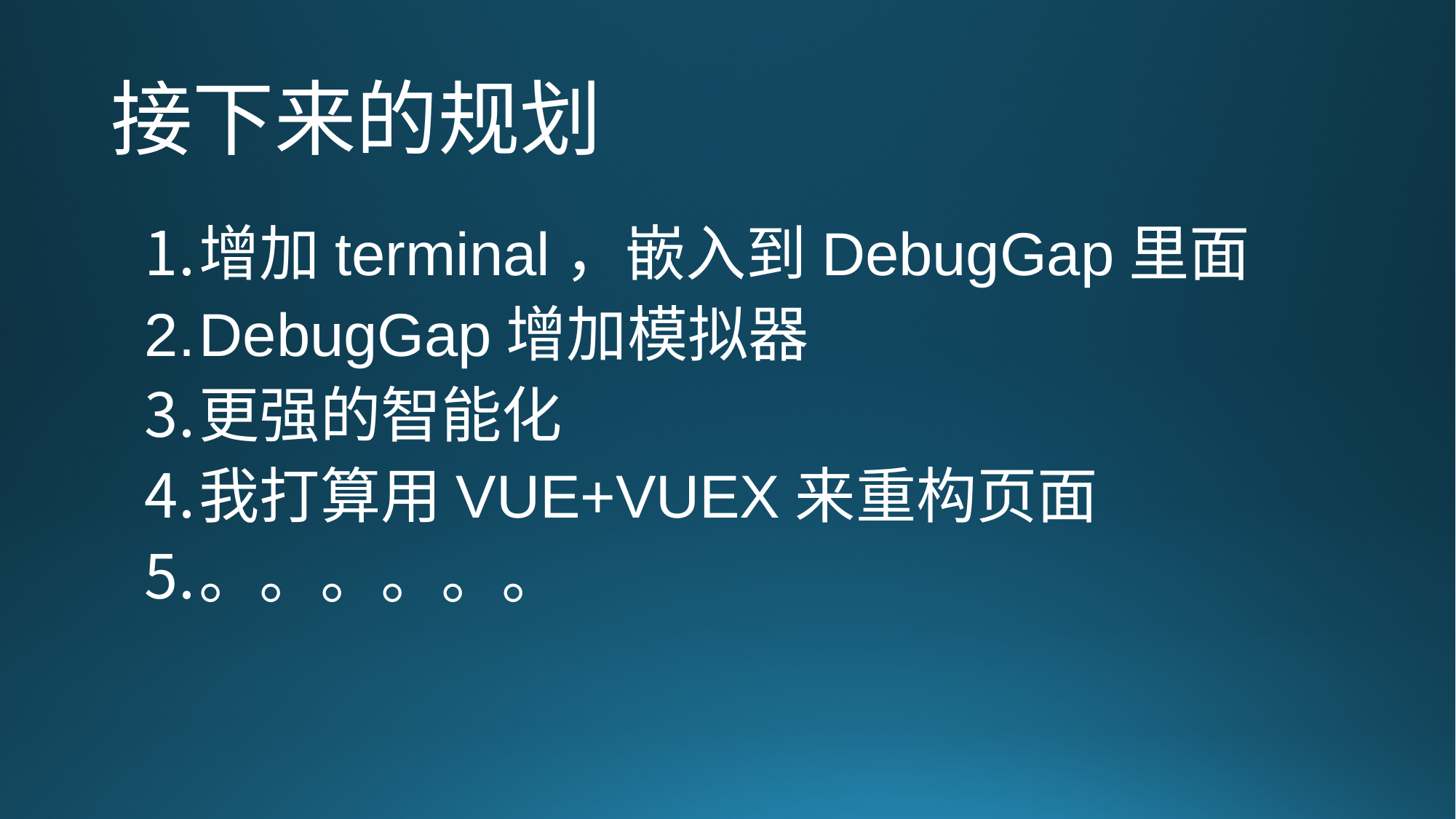

# 接下来的规划
增加terminal，嵌入到DebugGap里面
DebugGap增加模拟器
更强的智能化
我打算用VUE+VUEX来重构页面
。。。。。。